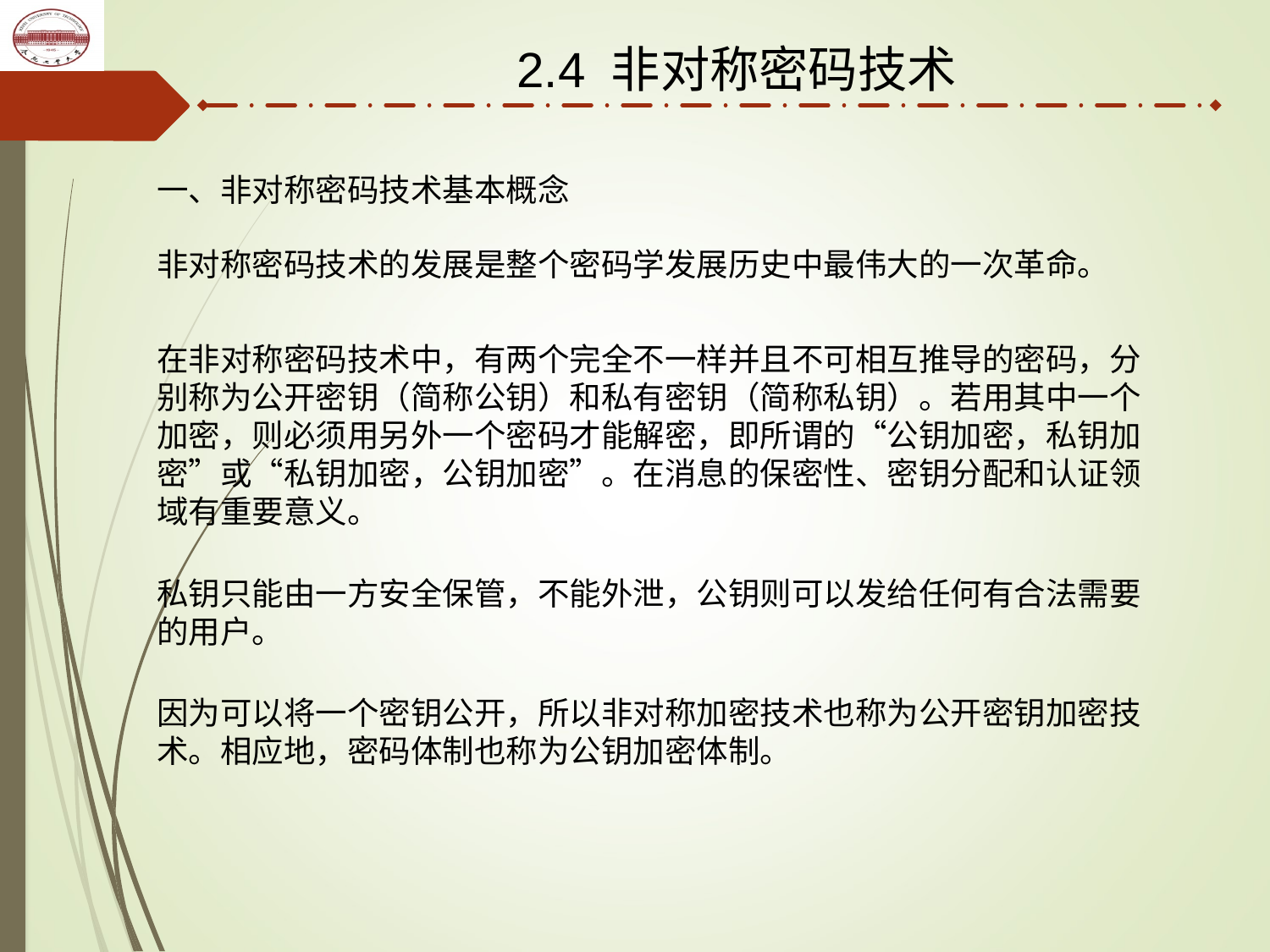

2.4 非对称密码技术
一、非对称密码技术基本概念
非对称密码技术的发展是整个密码学发展历史中最伟大的一次革命。
在非对称密码技术中，有两个完全不一样并且不可相互推导的密码，分别称为公开密钥（简称公钥）和私有密钥（简称私钥）。若用其中一个加密，则必须用另外一个密码才能解密，即所谓的“公钥加密，私钥加密”或“私钥加密，公钥加密”。在消息的保密性、密钥分配和认证领域有重要意义。
私钥只能由一方安全保管，不能外泄，公钥则可以发给任何有合法需要的用户。
因为可以将一个密钥公开，所以非对称加密技术也称为公开密钥加密技术。相应地，密码体制也称为公钥加密体制。